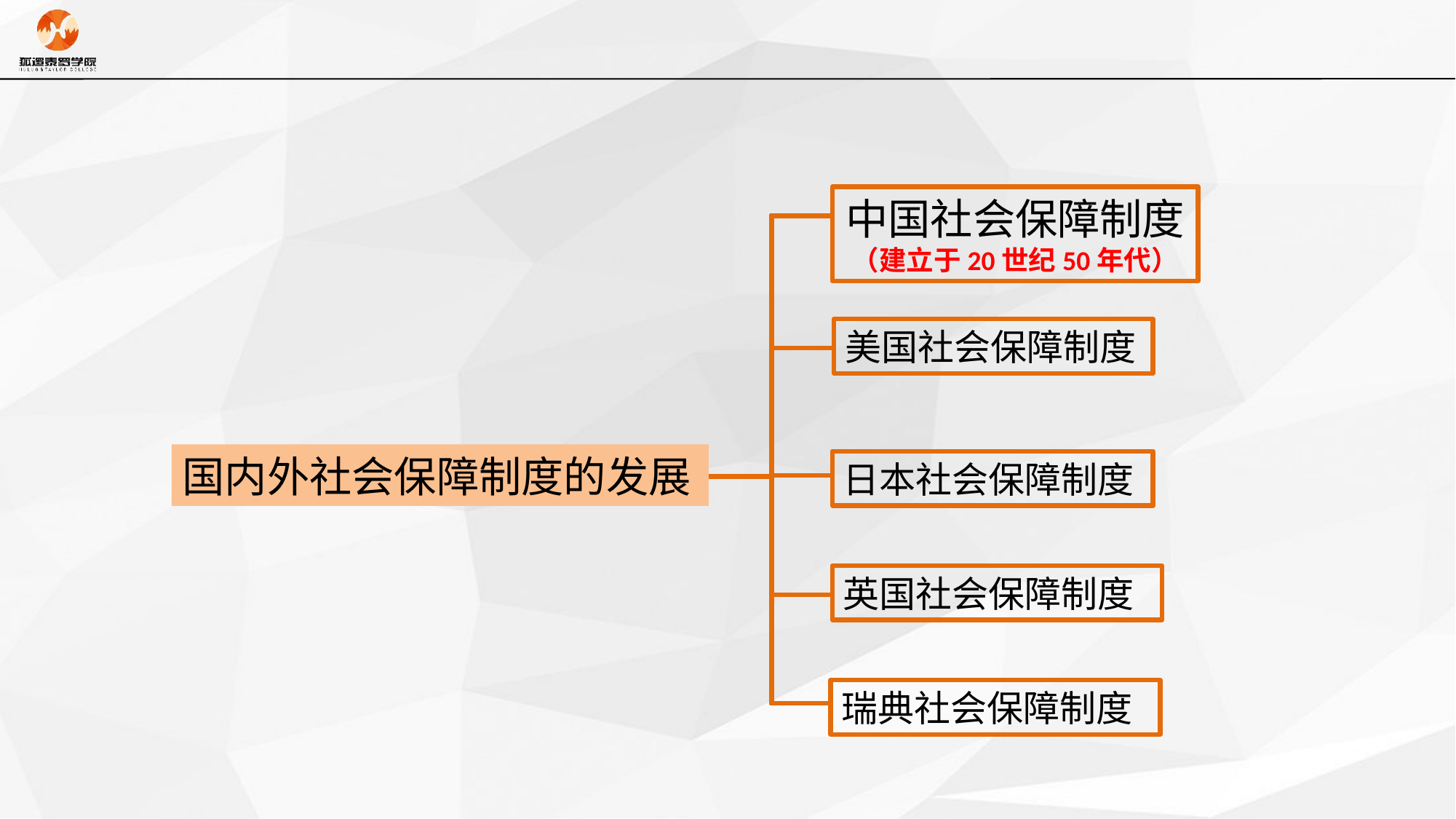

中国社会保障制度
（建立于20世纪50年代）
国内外社会保障制度的发展
日本社会保障制度
瑞典社会保障制度
美国社会保障制度
英国社会保障制度